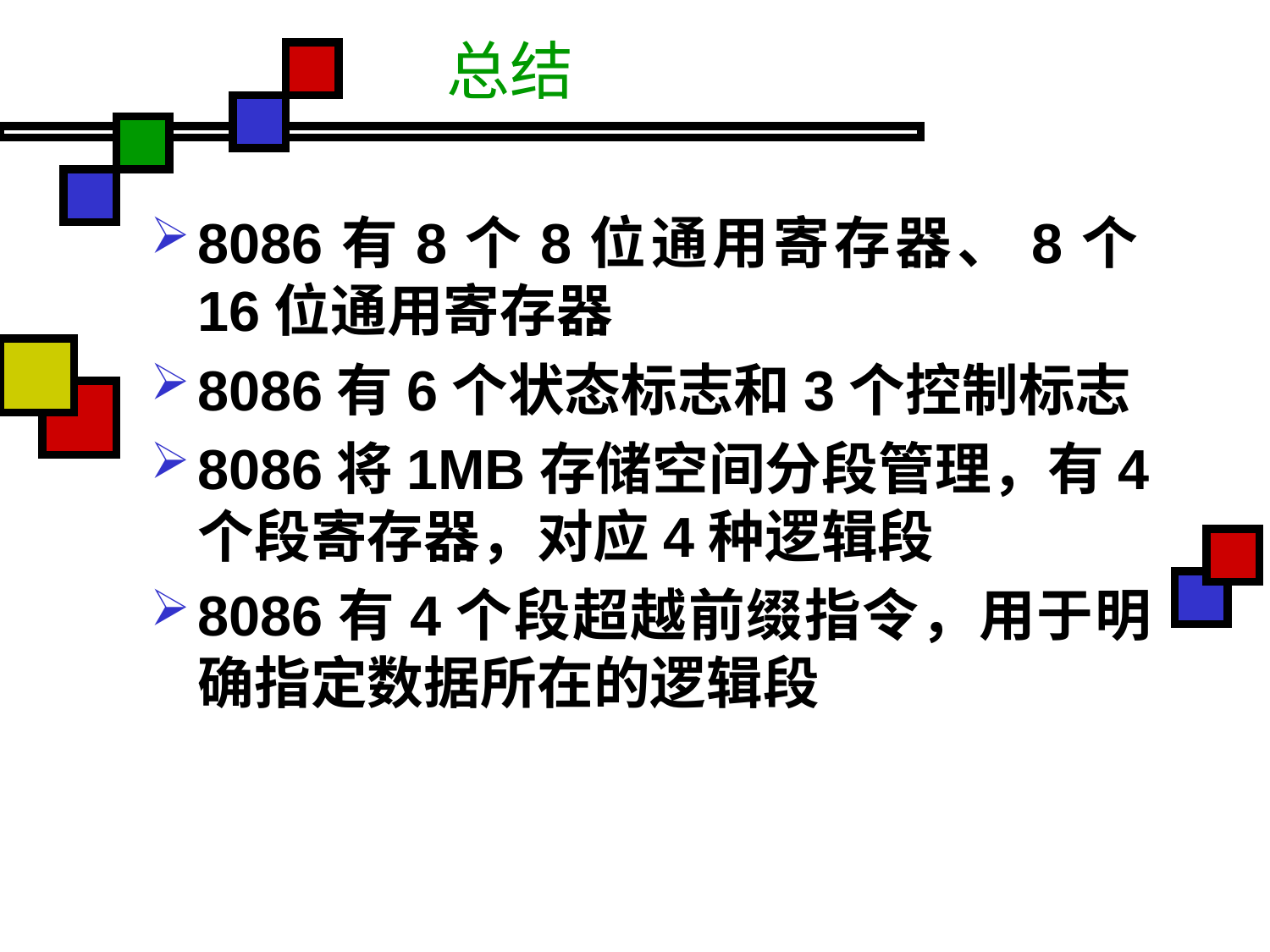

# 总结
8086有8个8位通用寄存器、8个16位通用寄存器
8086有6个状态标志和3个控制标志
8086将1MB存储空间分段管理，有4个段寄存器，对应4种逻辑段
8086有4个段超越前缀指令，用于明确指定数据所在的逻辑段